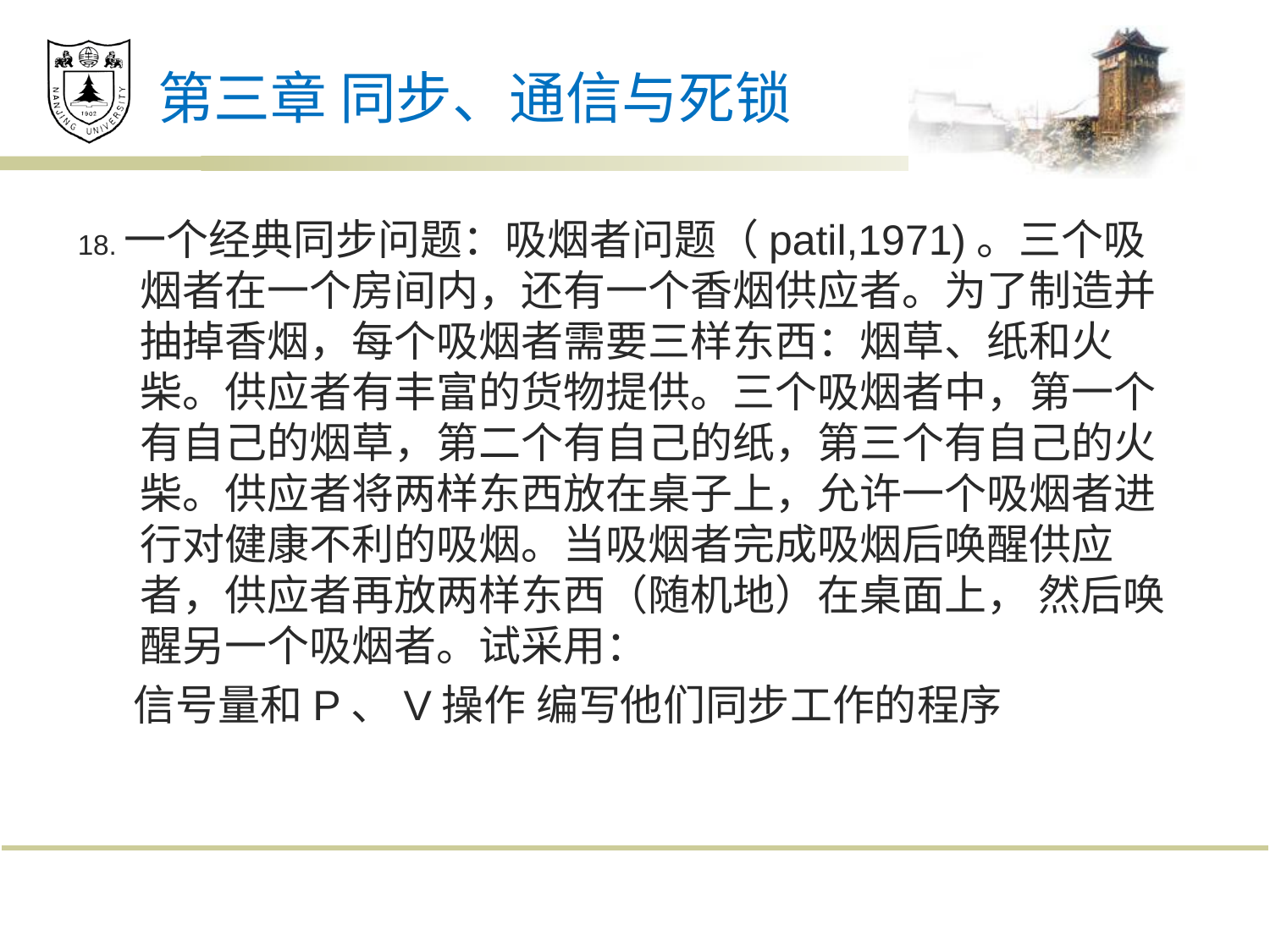

# 第三章 同步、通信与死锁
18.一个经典同步问题：吸烟者问题（patil,1971)。三个吸烟者在一个房间内，还有一个香烟供应者。为了制造并抽掉香烟，每个吸烟者需要三样东西：烟草、纸和火柴。供应者有丰富的货物提供。三个吸烟者中，第一个有自己的烟草，第二个有自己的纸，第三个有自己的火柴。供应者将两样东西放在桌子上，允许一个吸烟者进行对健康不利的吸烟。当吸烟者完成吸烟后唤醒供应者，供应者再放两样东西（随机地）在桌面上， 然后唤醒另一个吸烟者。试采用：
信号量和P、V操作 编写他们同步工作的程序